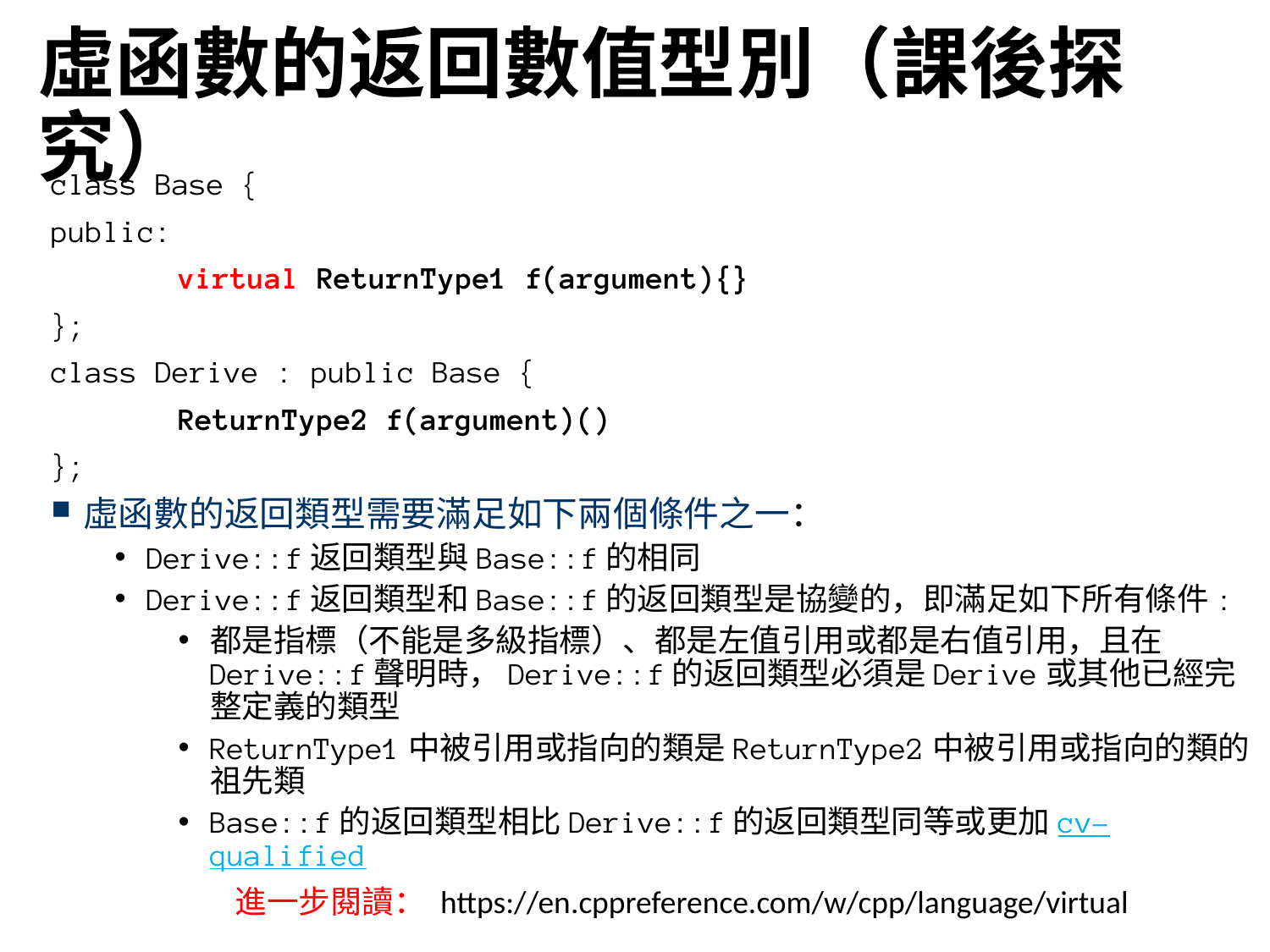

# 虛函數的返回數值型別（課後探究）
class Base {
public:
	virtual ReturnType1 f(argument){}
};
class Derive : public Base {
	ReturnType2 f(argument)()
};
虛函數的返回類型需要滿足如下兩個條件之一：
Derive::f返回類型與Base::f的相同
Derive::f返回類型和Base::f的返回類型是協變的，即滿足如下所有條件:
都是指標（不能是多級指標）、都是左值引用或都是右值引用，且在Derive::f聲明時，Derive::f的返回類型必須是Derive或其他已經完整定義的類型
ReturnType1中被引用或指向的類是ReturnType2中被引用或指向的類的祖先類
Base::f的返回類型相比Derive::f的返回類型同等或更加cv-qualified

進一步閱讀： https://en.cppreference.com/w/cpp/language/virtual